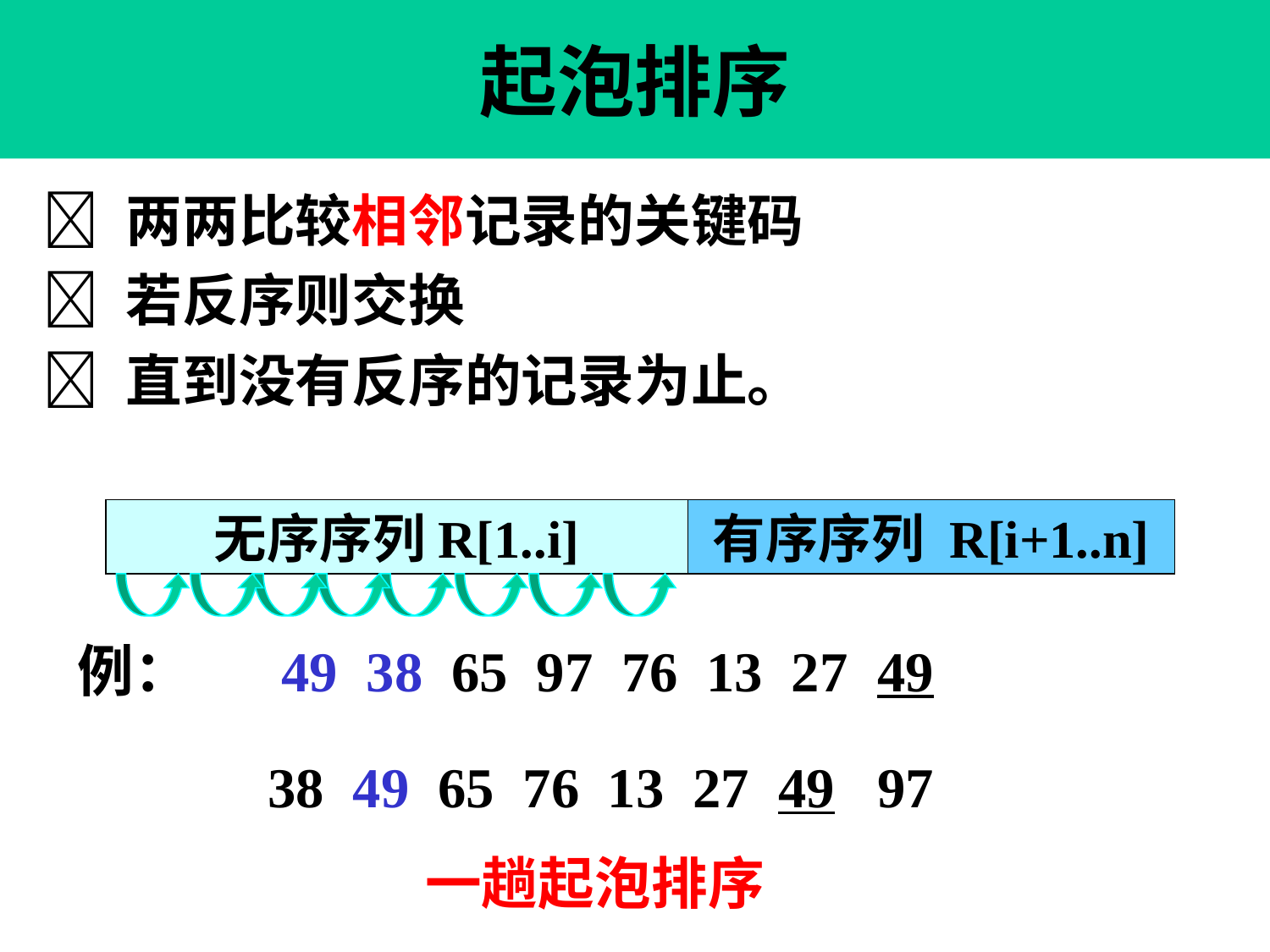

第 47 页
# 起泡排序
• 两两比较相邻记录的关键码
• 若反序则交换
• 直到没有反序的记录为止。
无序序列R[1..i]

有序序列 R[i+1..n]

    例：      49  38  65  97  76  13  27  49
                  38  49  65  76  13  27  49   97
一趟起泡排序